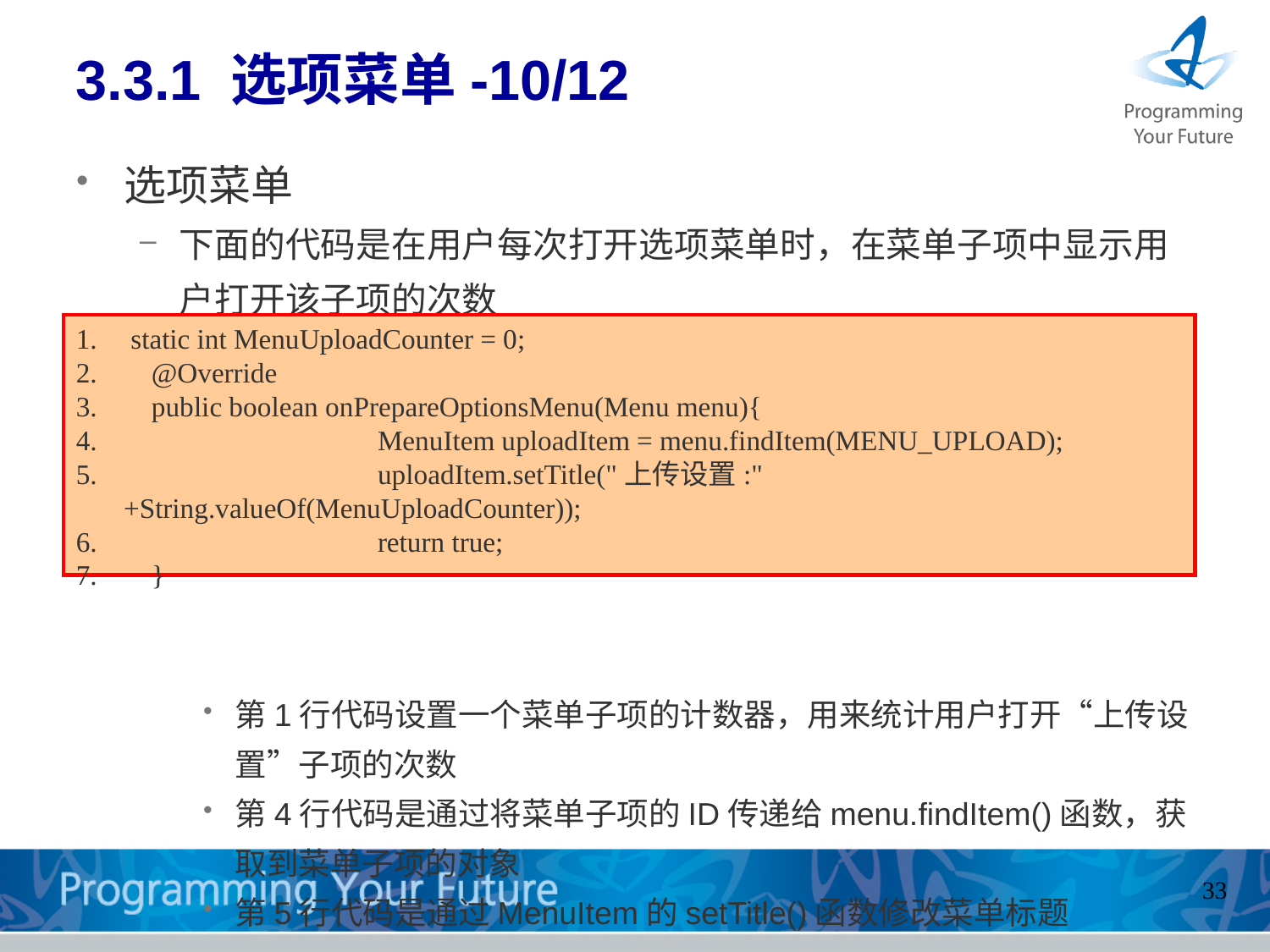

3.3.1 选项菜单-10/12
选项菜单
下面的代码是在用户每次打开选项菜单时，在菜单子项中显示用户打开该子项的次数

第1行代码设置一个菜单子项的计数器，用来统计用户打开“上传设置”子项的次数
第4行代码是通过将菜单子项的ID传递给menu.findItem()函数，获取到菜单子项的对象
第5行代码是通过MenuItem的setTitle()函数修改菜单标题
 static int MenuUploadCounter = 0;
    @Override
    public boolean onPrepareOptionsMenu(Menu menu){
    		MenuItem uploadItem = menu.findItem(MENU_UPLOAD);
    		uploadItem.setTitle("上传设置:" +String.valueOf(MenuUploadCounter));
    		return true;
    }